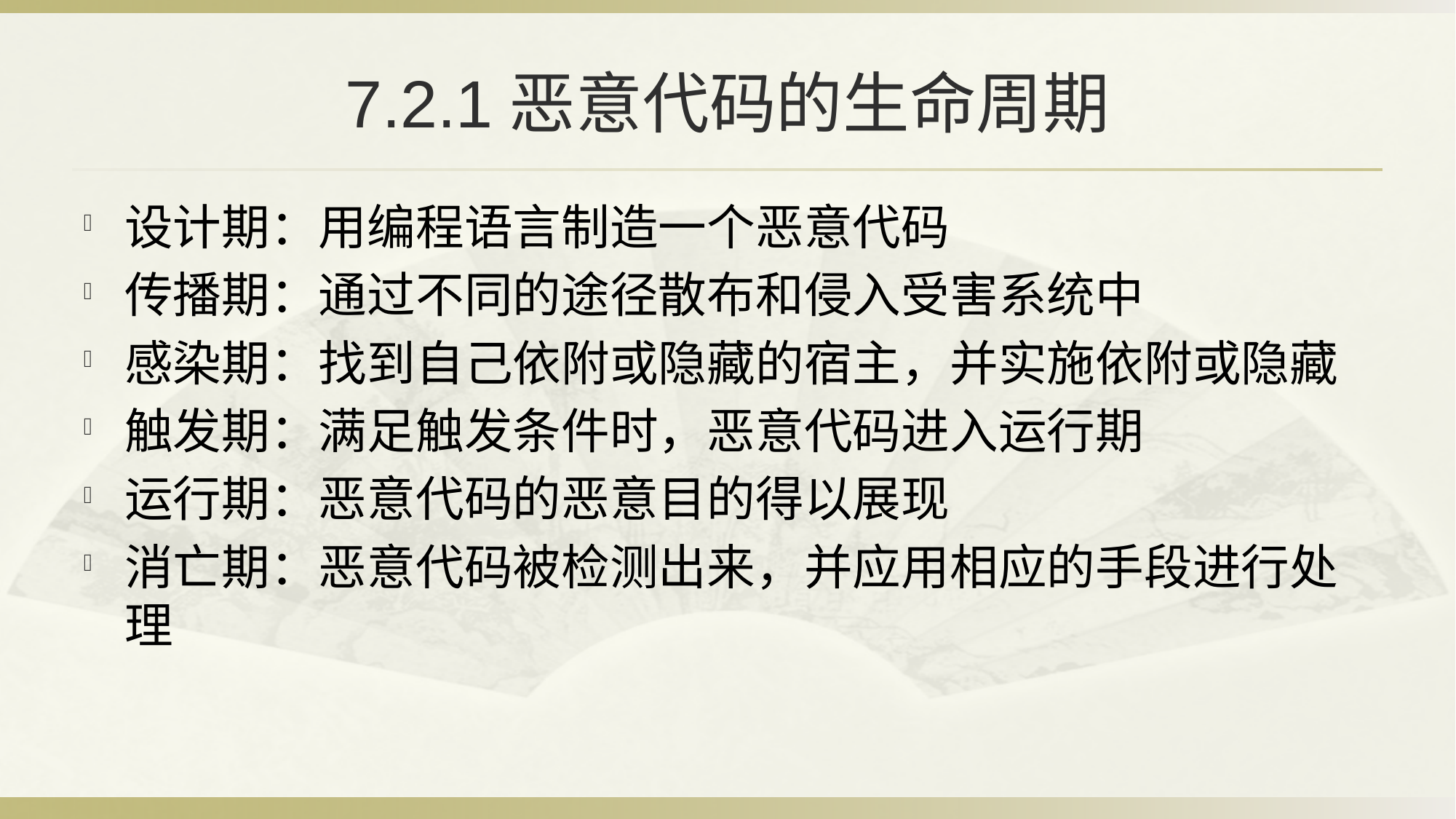

# 7.2.1恶意代码的生命周期
设计期：用编程语言制造一个恶意代码
传播期：通过不同的途径散布和侵入受害系统中
感染期：找到自己依附或隐藏的宿主，并实施依附或隐藏
触发期：满足触发条件时，恶意代码进入运行期
运行期：恶意代码的恶意目的得以展现
消亡期：恶意代码被检测出来，并应用相应的手段进行处理